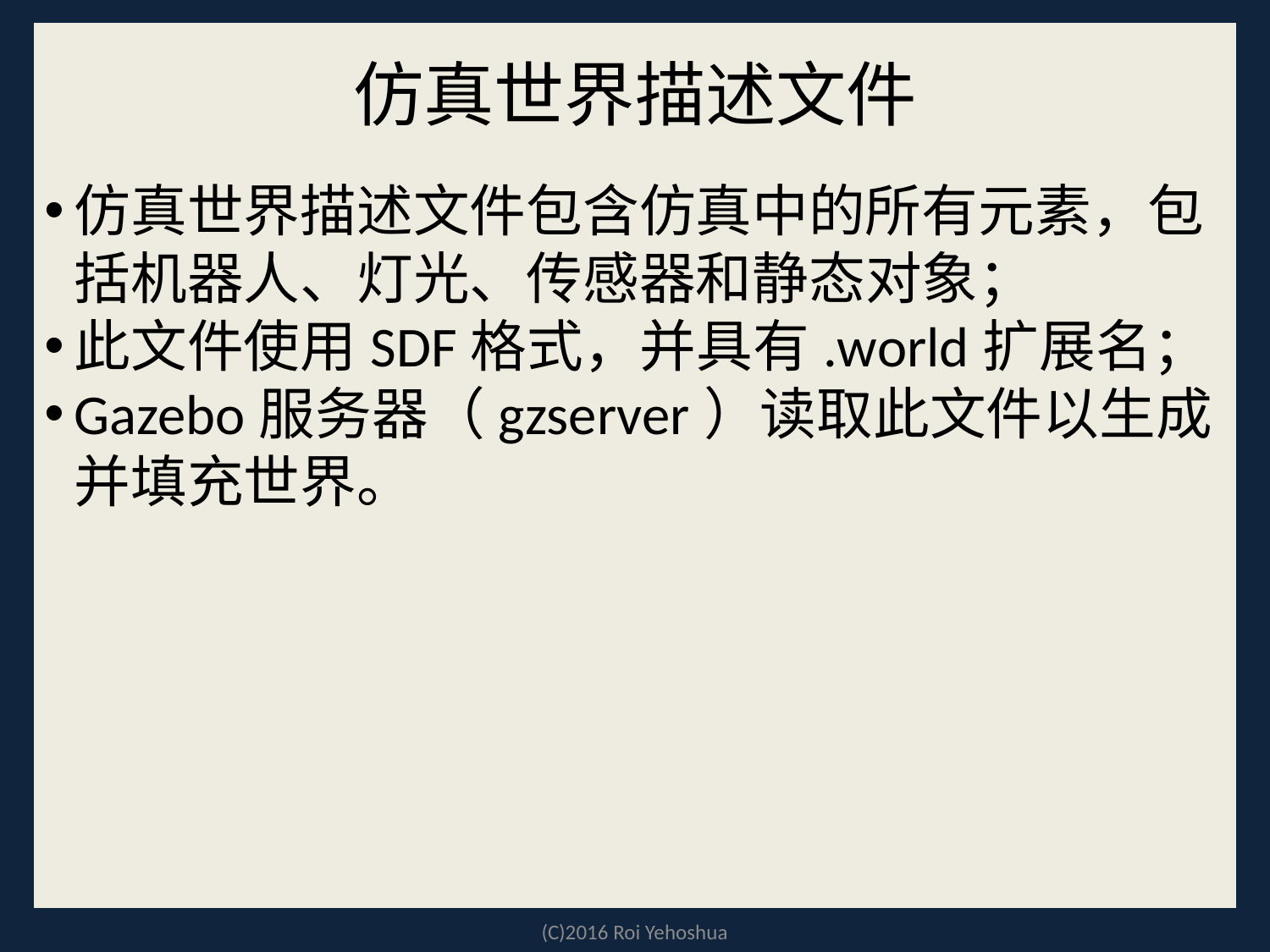

仿真世界描述文件
仿真世界描述文件包含仿真中的所有元素，包括机器人、灯光、传感器和静态对象；
此文件使用SDF格式，并具有.world扩展名；
Gazebo服务器（gzserver）读取此文件以生成并填充世界。

(C)2016 Roi Yehoshua